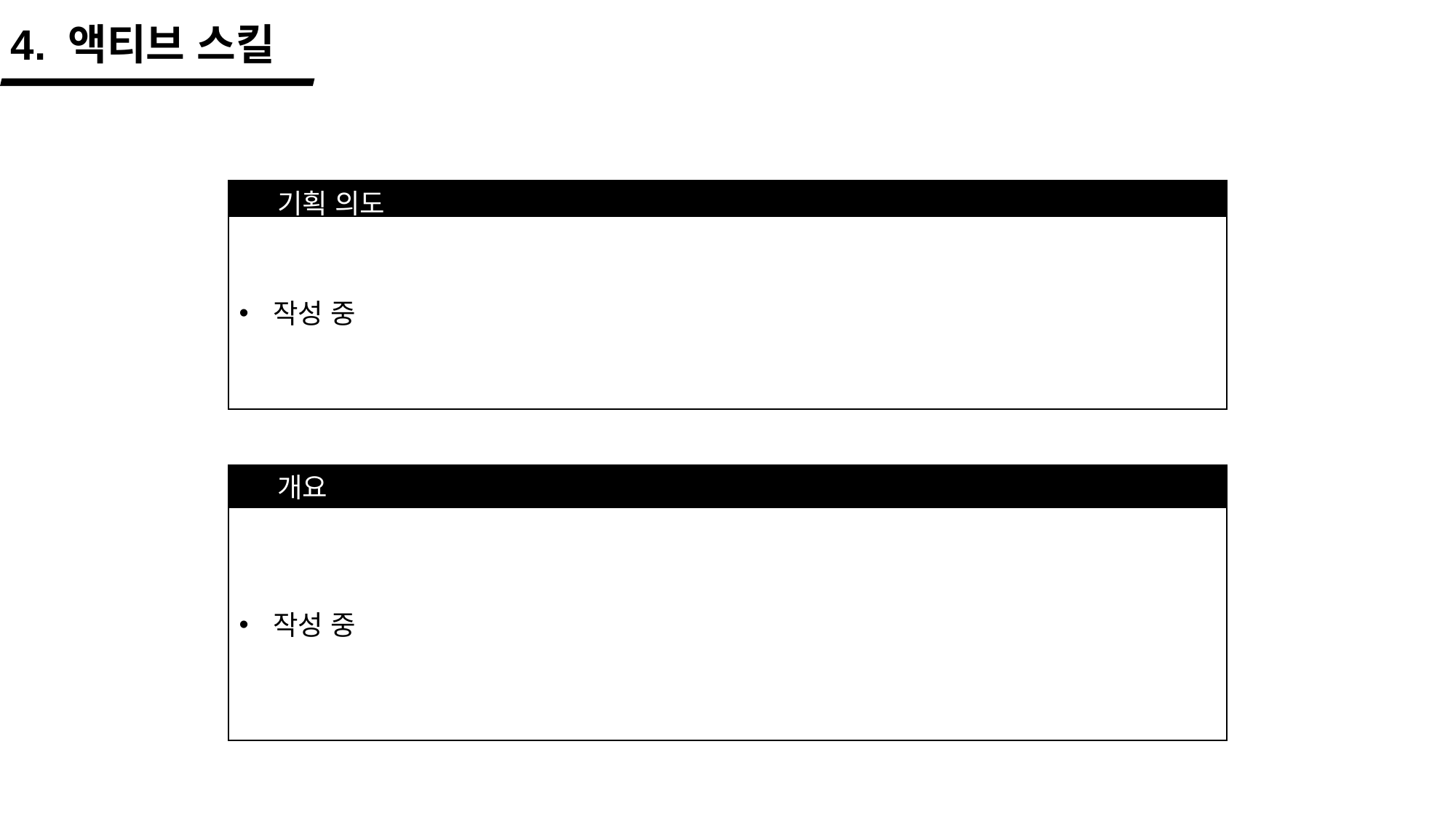

4. 액티브 스킬

기획 의도

작성 중
개요

작성 중